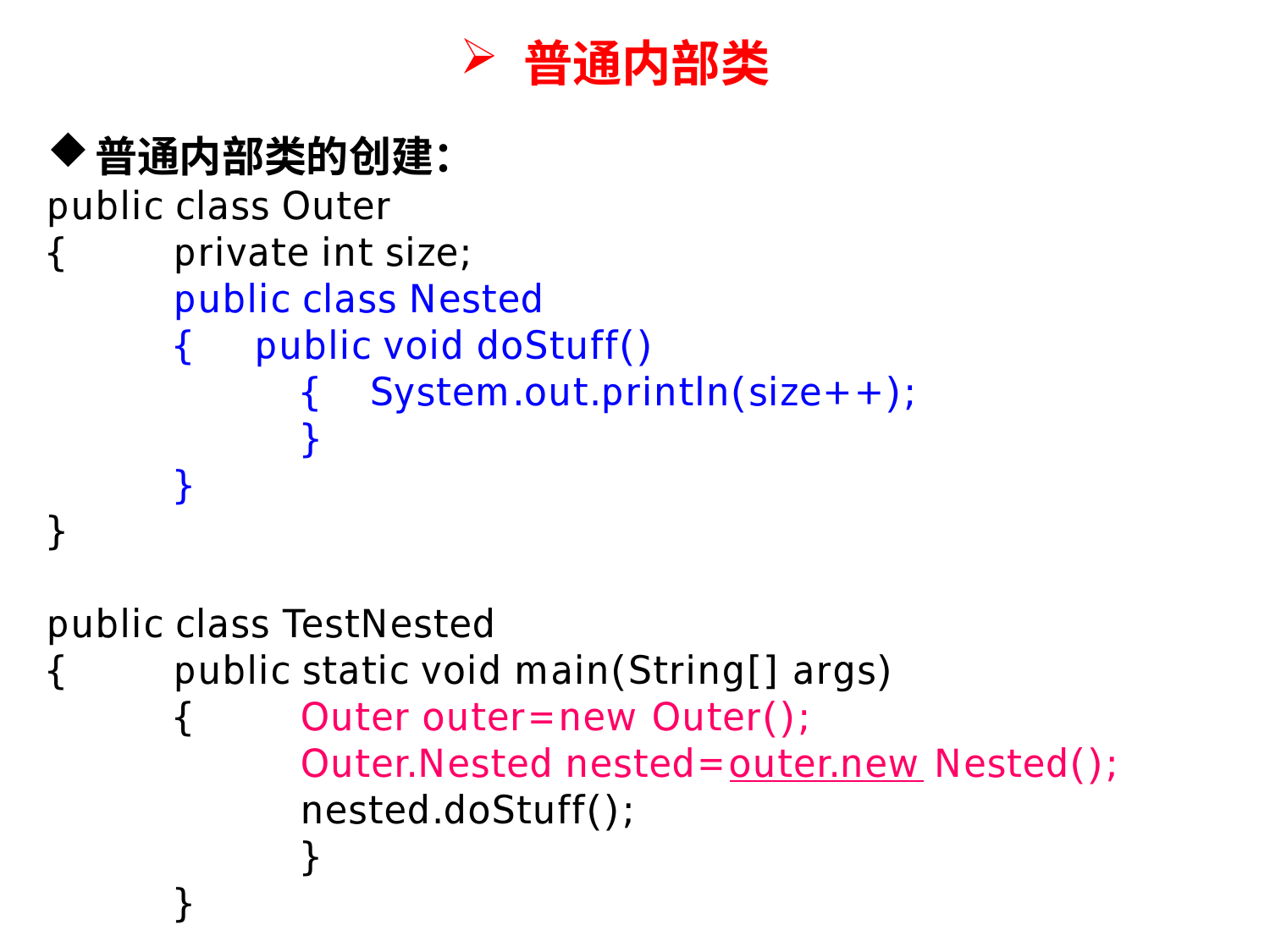

普通内部类

普通内部类的创建：
public class Outer
{	private int size;
	public class Nested
	{     public void doStuff()
		{    System.out.println(size++);
		}
	}
}

public class TestNested
{	public static void main(String[] args)
	{	Outer outer=new Outer();
	Outer.Nested nested=outer.new Nested();
	nested.doStuff();
	}
}